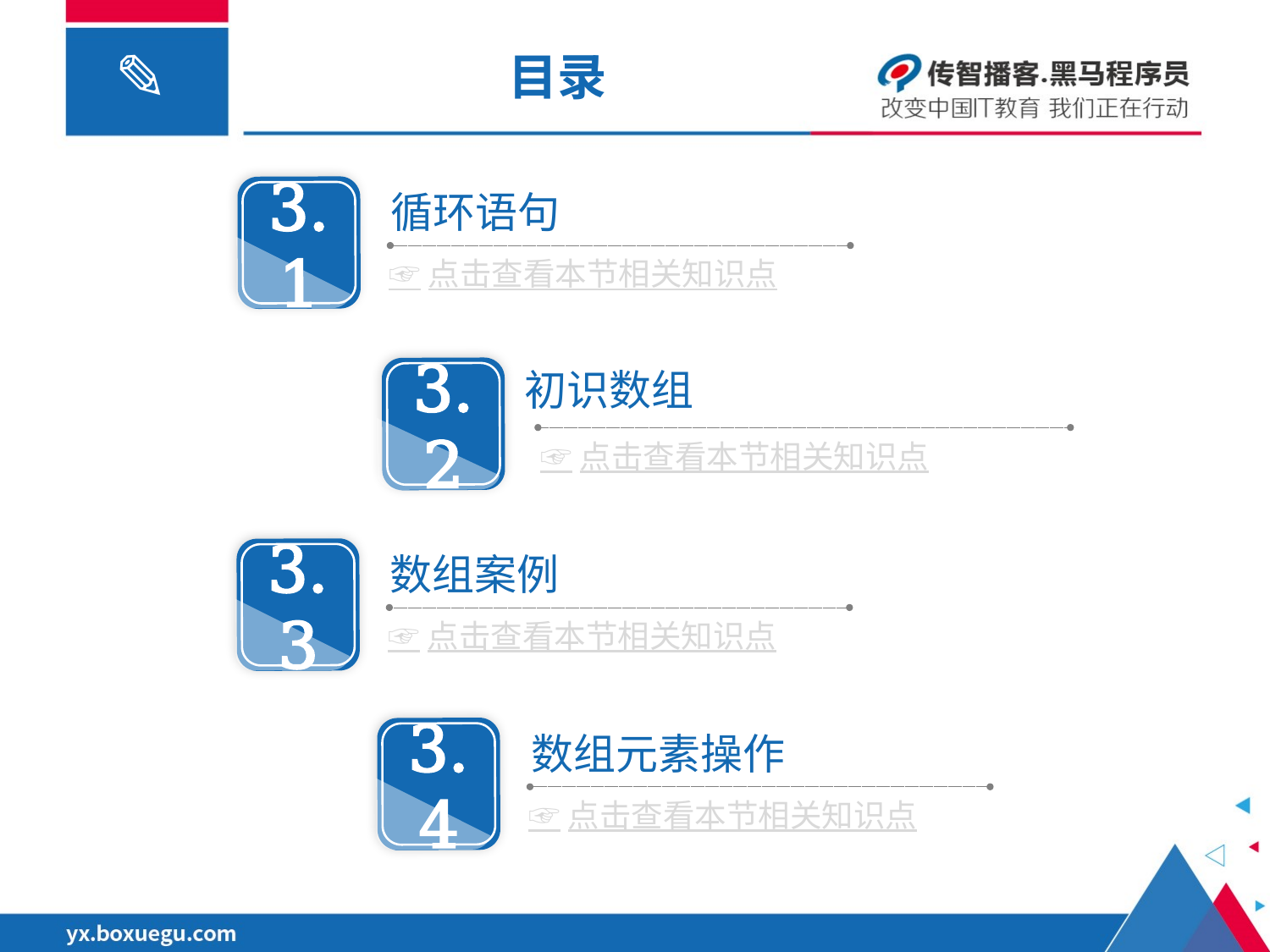

# 目录
3.1

循环语句
☞点击查看本节相关知识点
3.2

初识数组
☞点击查看本节相关知识点
3.3

数组案例
☞点击查看本节相关知识点
3.4

数组元素操作
☞点击查看本节相关知识点